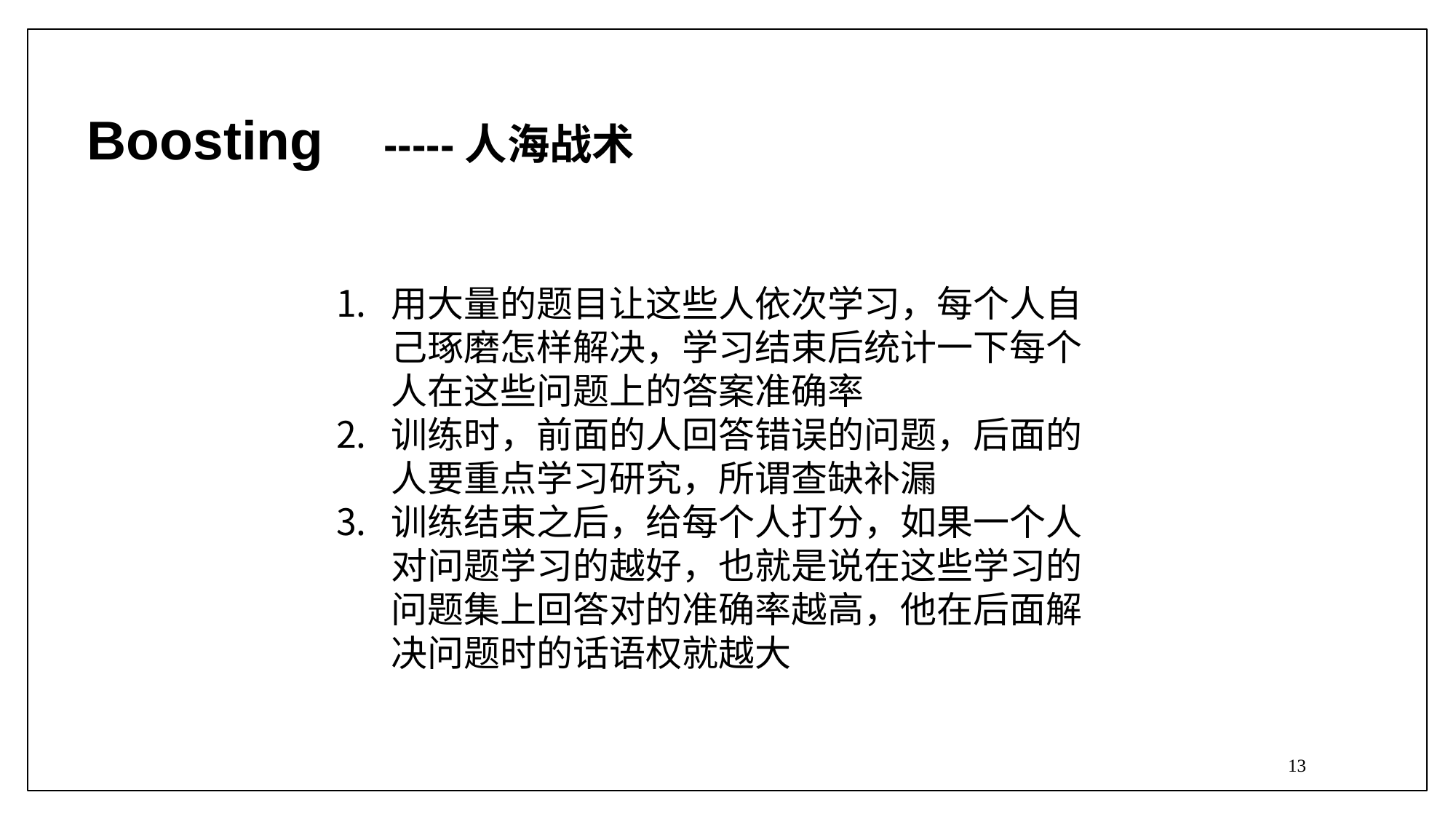

Boosting    -----人海战术

用大量的题目让这些人依次学习，每个人自己琢磨怎样解决，学习结束后统计一下每个人在这些问题上的答案准确率
训练时，前面的人回答错误的问题，后面的人要重点学习研究，所谓查缺补漏
训练结束之后，给每个人打分，如果一个人对问题学习的越好，也就是说在这些学习的问题集上回答对的准确率越高，他在后面解决问题时的话语权就越大

13